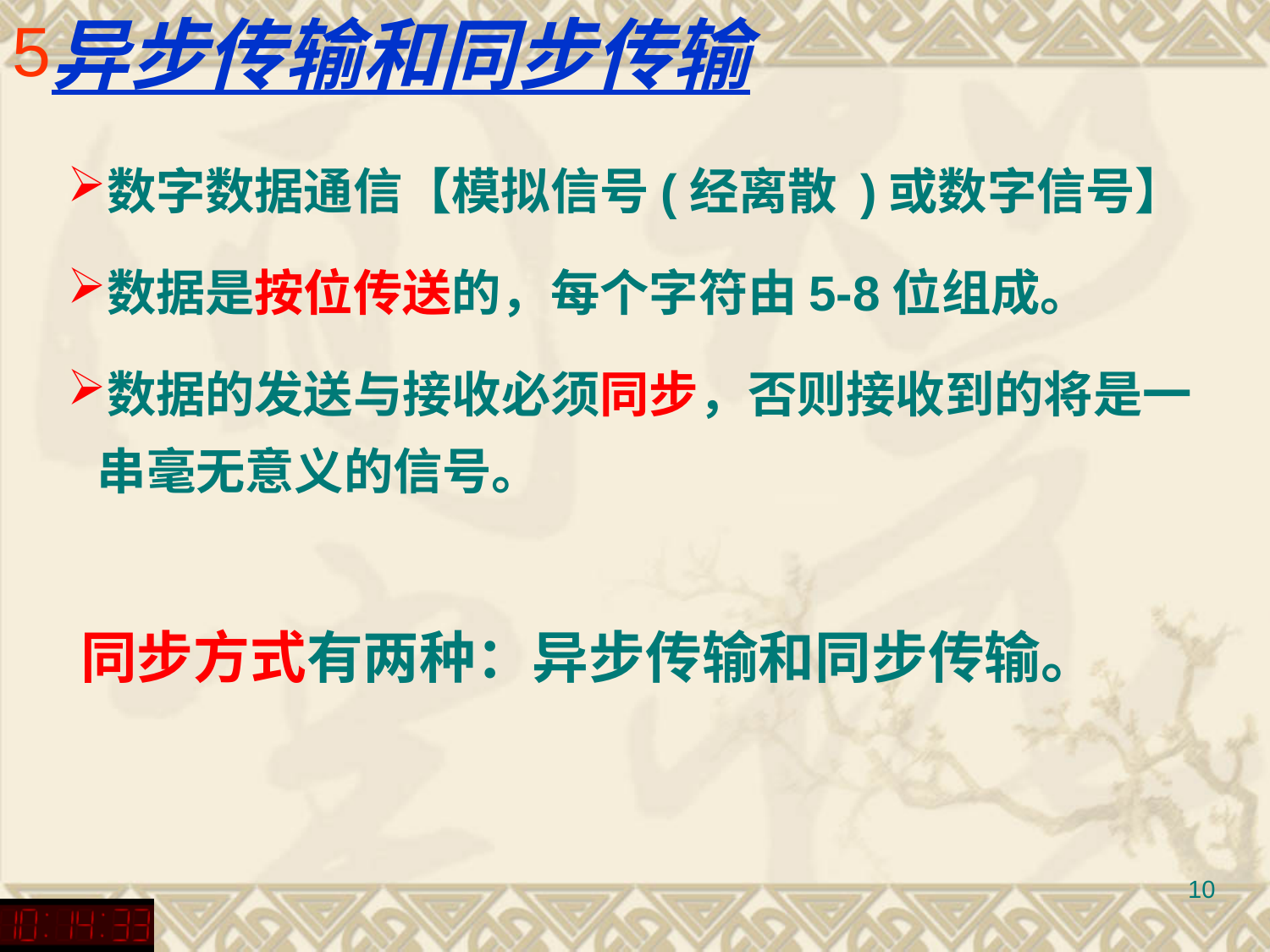

异步传输和同步传输
数字数据通信【模拟信号(经离散 )或数字信号】
数据是按位传送的，每个字符由5-8位组成。
数据的发送与接收必须同步，否则接收到的将是一串毫无意义的信号。
同步方式有两种：异步传输和同步传输。
10